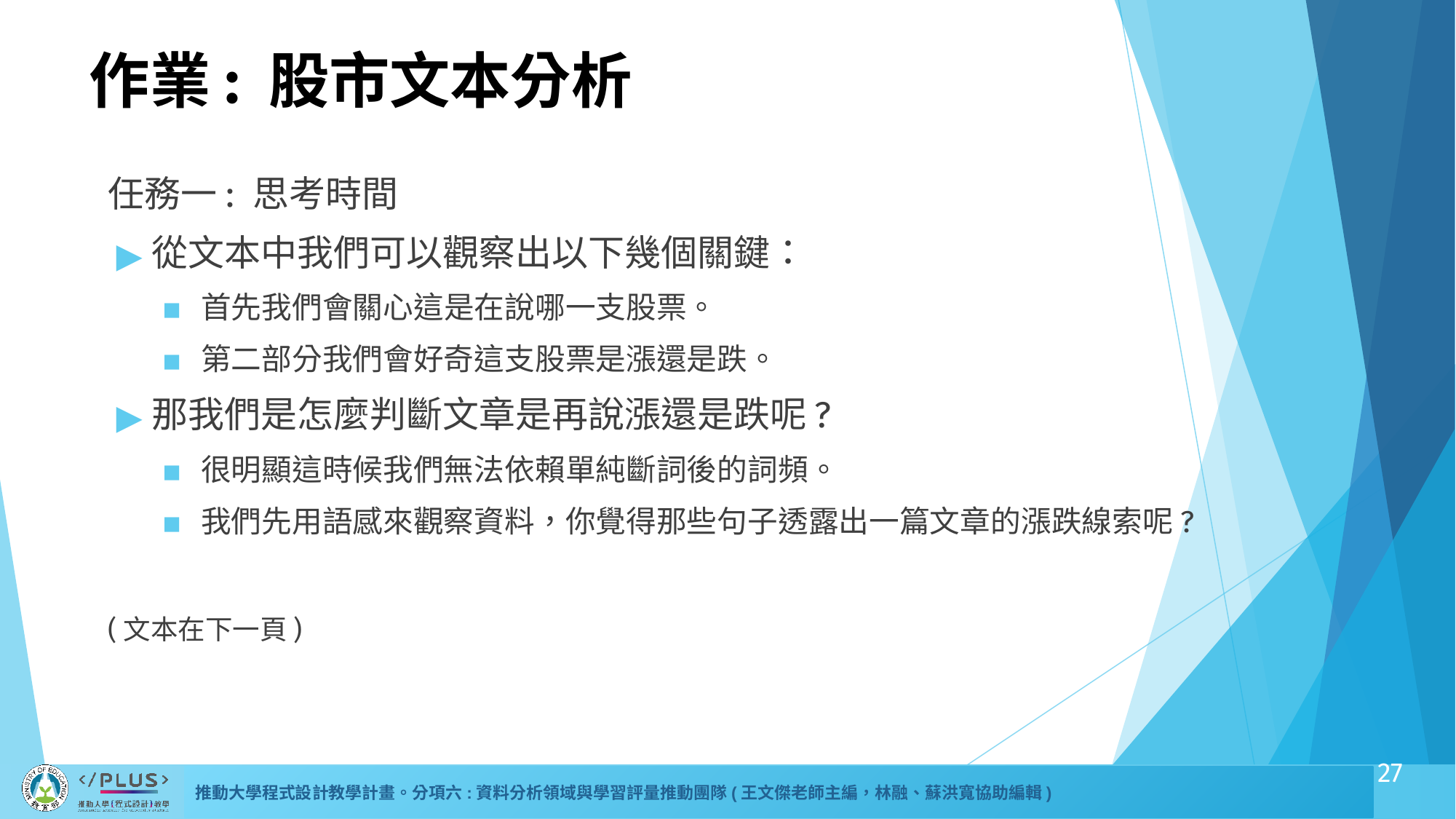

# 作業: 股市文本分析
任務一: 思考時間
從文本中我們可以觀察出以下幾個關鍵：
首先我們會關心這是在說哪一支股票。
第二部分我們會好奇這支股票是漲還是跌。
那我們是怎麼判斷文章是再說漲還是跌呢?
很明顯這時候我們無法依賴單純斷詞後的詞頻。
我們先用語感來觀察資料，你覺得那些句子透露出一篇文章的漲跌線索呢?

(文本在下一頁)
27